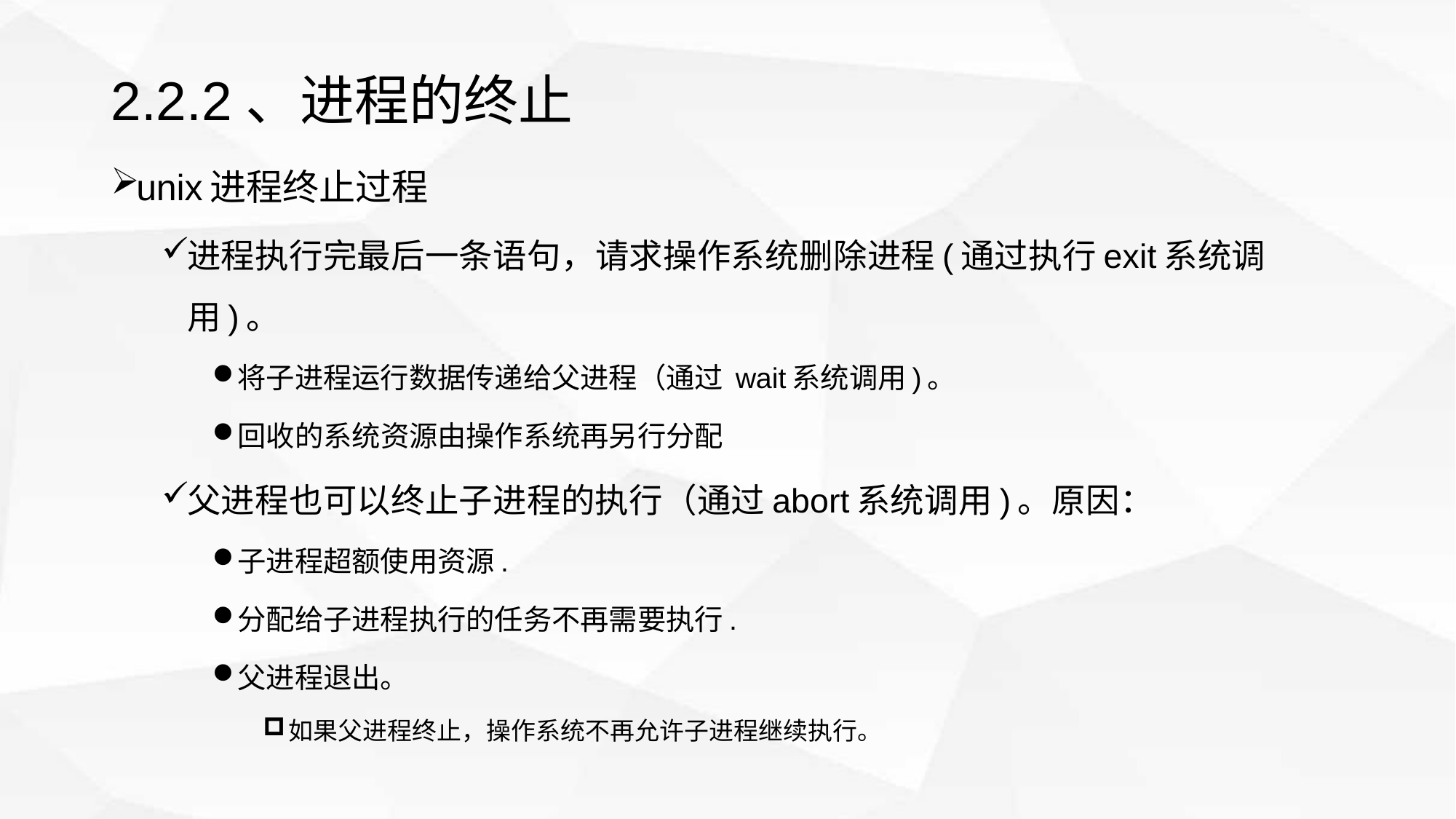

# 2.2.2、进程的终止

unix进程终止过程
进程执行完最后一条语句，请求操作系统删除进程(通过执行exit系统调用)。
将子进程运行数据传递给父进程（通过 wait系统调用)。
回收的系统资源由操作系统再另行分配
父进程也可以终止子进程的执行（通过abort系统调用)。原因：
子进程超额使用资源.
分配给子进程执行的任务不再需要执行.
父进程退出。
如果父进程终止，操作系统不再允许子进程继续执行。